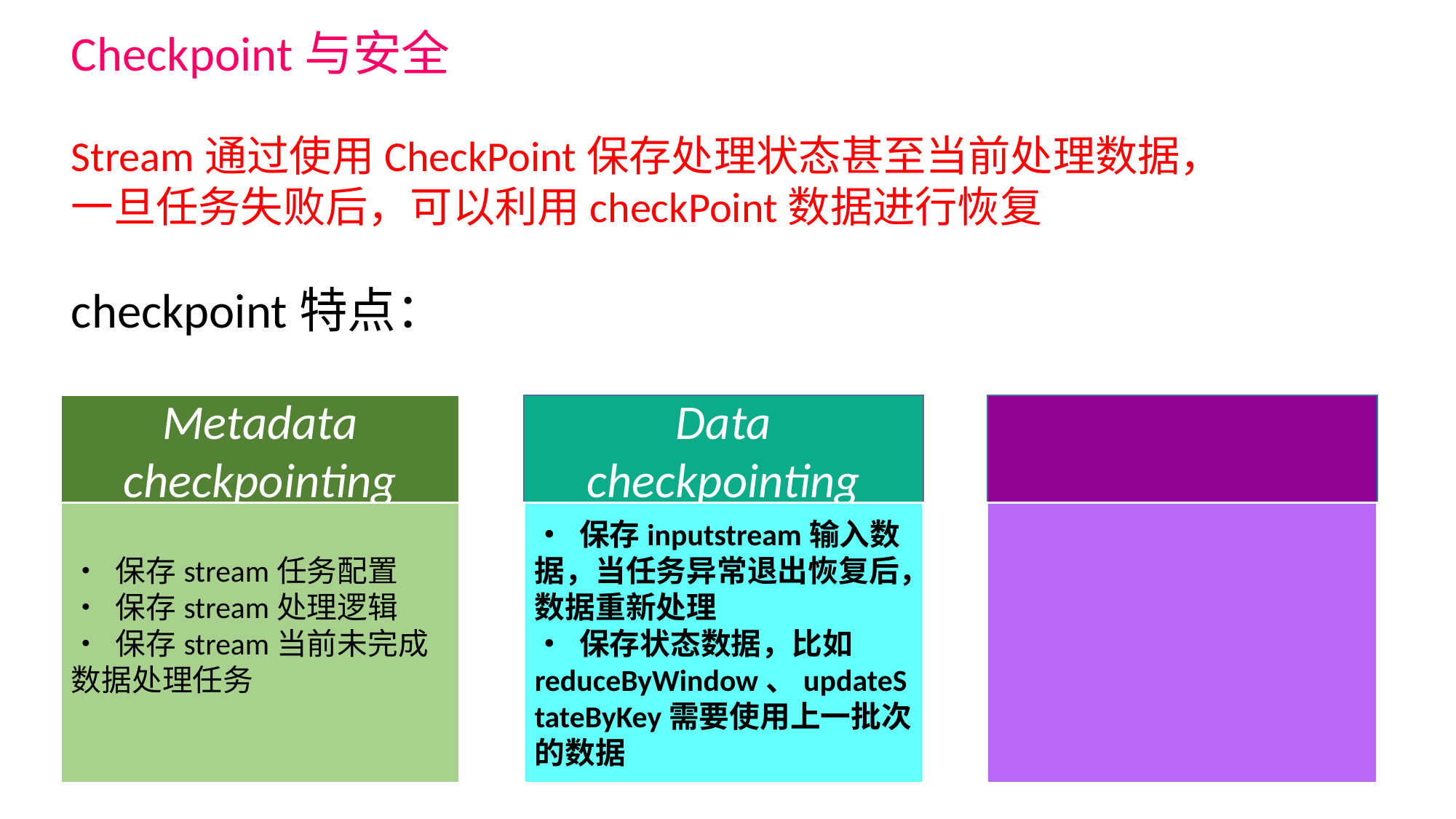

Checkpoint与安全
Stream通过使用CheckPoint保存处理状态甚至当前处理数据，一旦任务失败后，可以利用checkPoint数据进行恢复
checkpoint特点：
Metadata checkpointing
Data checkpointing

• 保存inputstream输入数据，当任务异常退出恢复后，数据重新处理
• 保存状态数据，比如reduceByWindow、updateStateByKey需要使用上一批次的数据
• 保存stream任务配置
• 保存stream处理逻辑
• 保存stream当前未完成数据处理任务